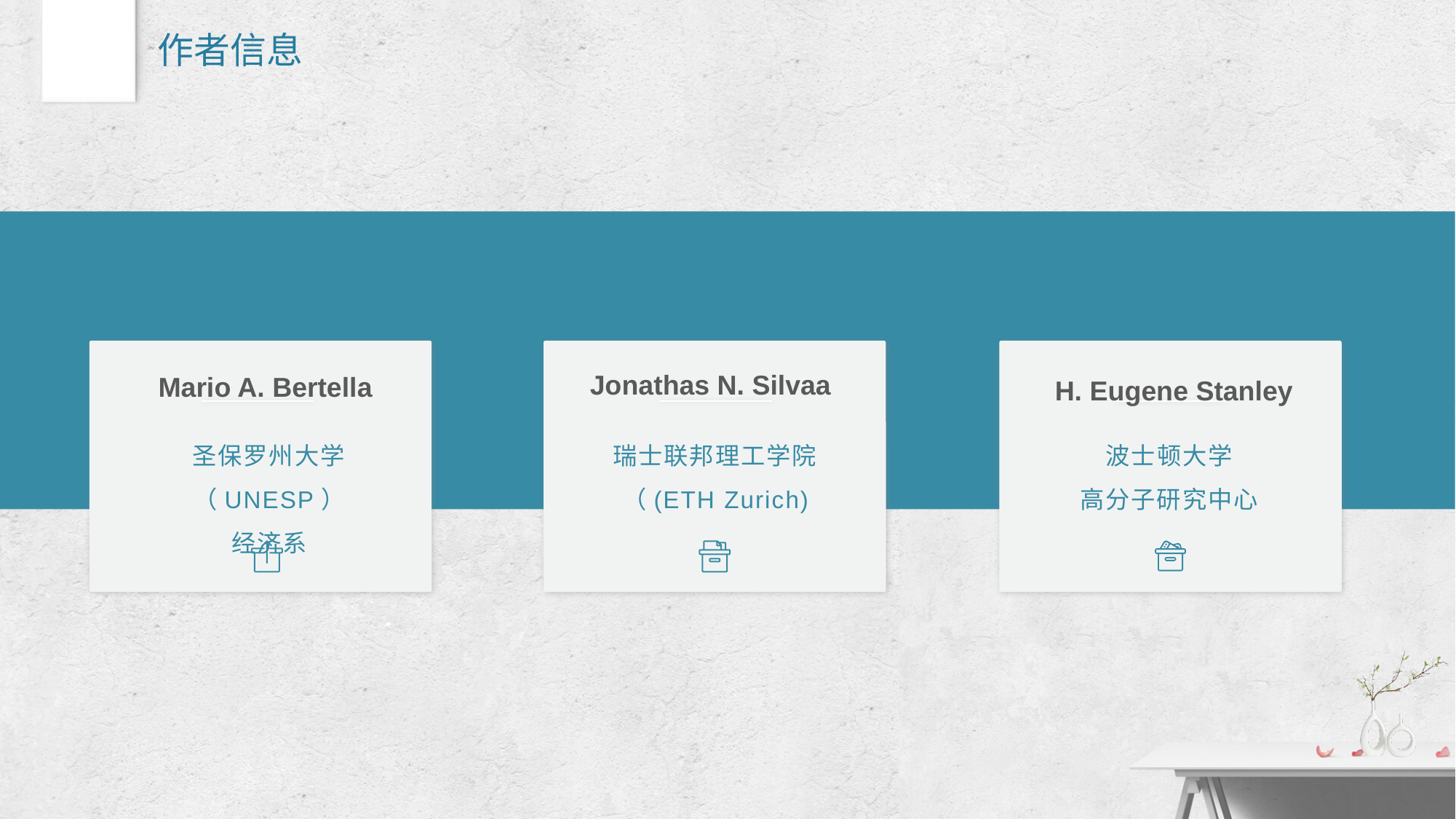

作者信息

https://www.ypppt.com/

Jonathas N. Silvaa
Mario A. Bertella
H. Eugene Stanley
圣保罗州大学（UNESP）
经济系
瑞士联邦理工学院（(ETH Zurich)
波士顿大学
高分子研究中心